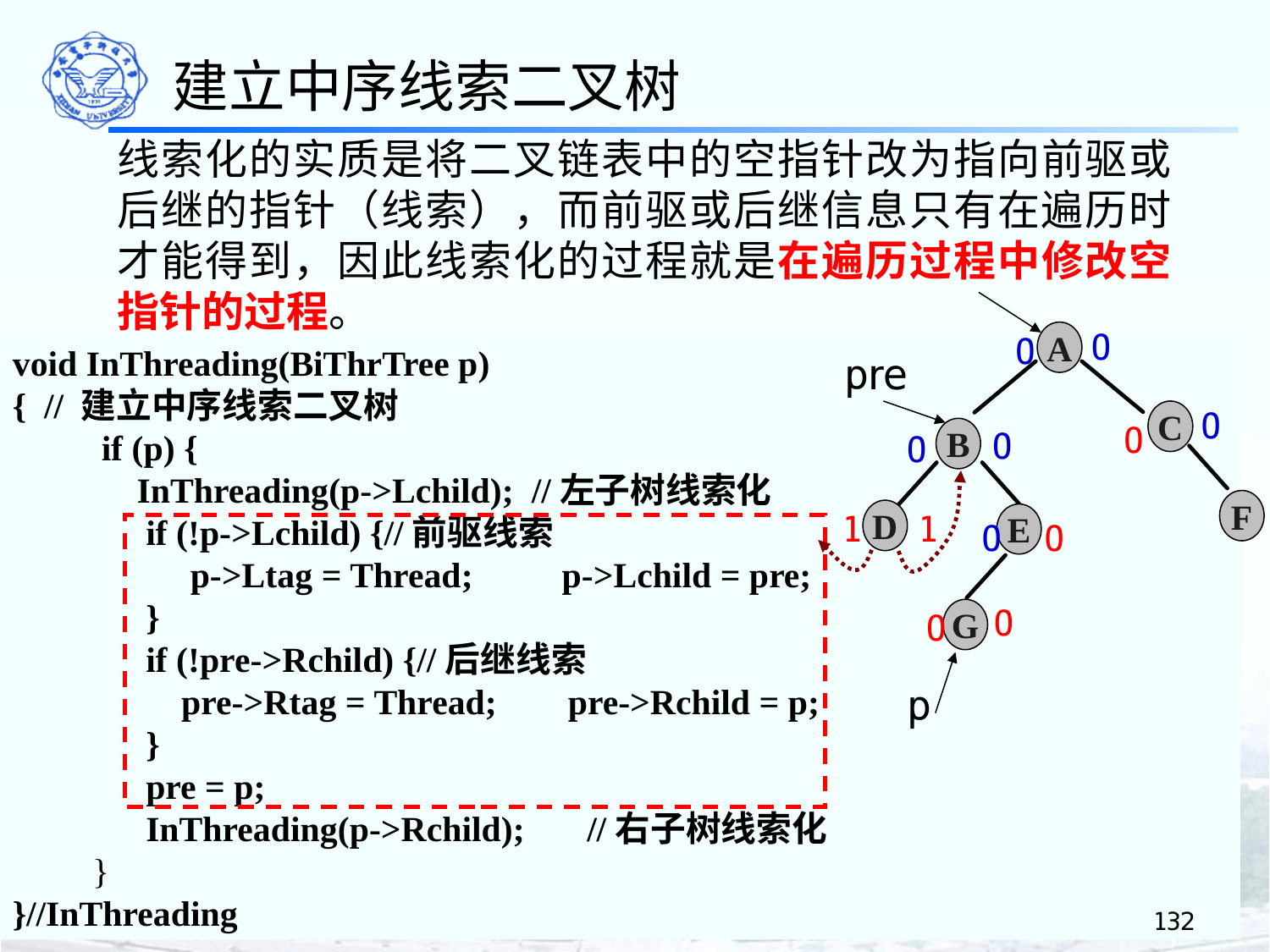

建立中序线索二叉树
线索化的实质是将二叉链表中的空指针改为指向前驱或后继的指针（线索），而前驱或后继信息只有在遍历时才能得到，因此线索化的过程就是在遍历过程中修改空指针的过程。

0
A
0
pre

0

C
0
0
B
0

F
D
1
1
E
0
0

0
0
G

p

void InThreading(BiThrTree p)
{  // 建立中序线索二叉树
          if (p) {
              InThreading(p->Lchild);  //左子树线索化
               if (!p->Lchild) {//前驱线索
                    p->Ltag = Thread;          p->Lchild = pre;
               }
               if (!pre->Rchild) {//后继线索
                   pre->Rtag = Thread;        pre->Rchild = p;
               }
               pre = p;
               InThreading(p->Rchild);       //右子树线索化
         }
}//InThreading

Ltag
Lchild
data
Rchild
Rtag
132